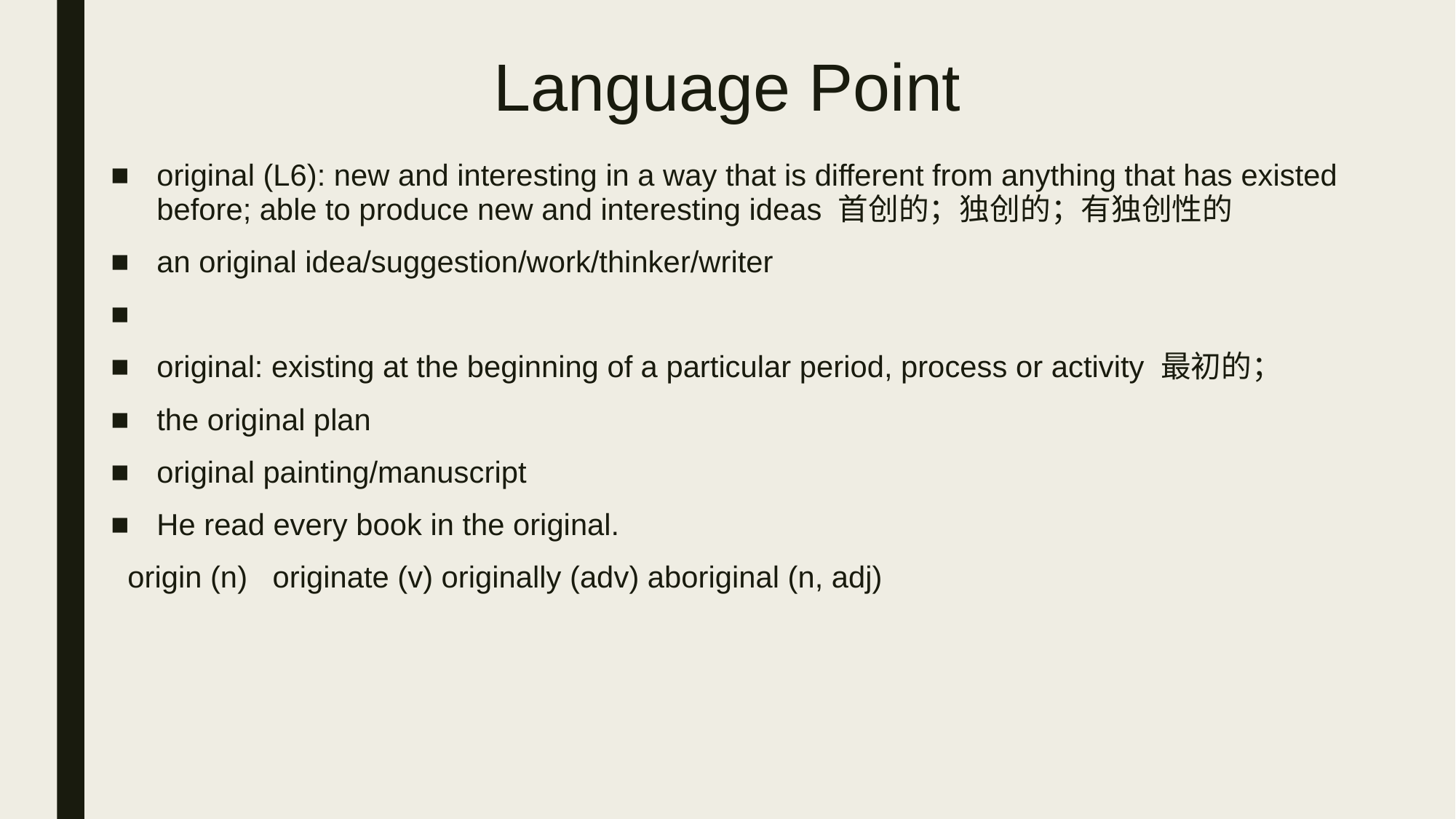

# Language Point
original (L6): new and interesting in a way that is different from anything that has existed before; able to produce new and interesting ideas 首创的；独创的；有独创性的
an original idea/suggestion/work/thinker/writer

original: existing at the beginning of a particular period, process or activity 最初的；
the original plan
original painting/manuscript
He read every book in the original.
  origin (n)   originate (v) originally (adv) aboriginal (n, adj)